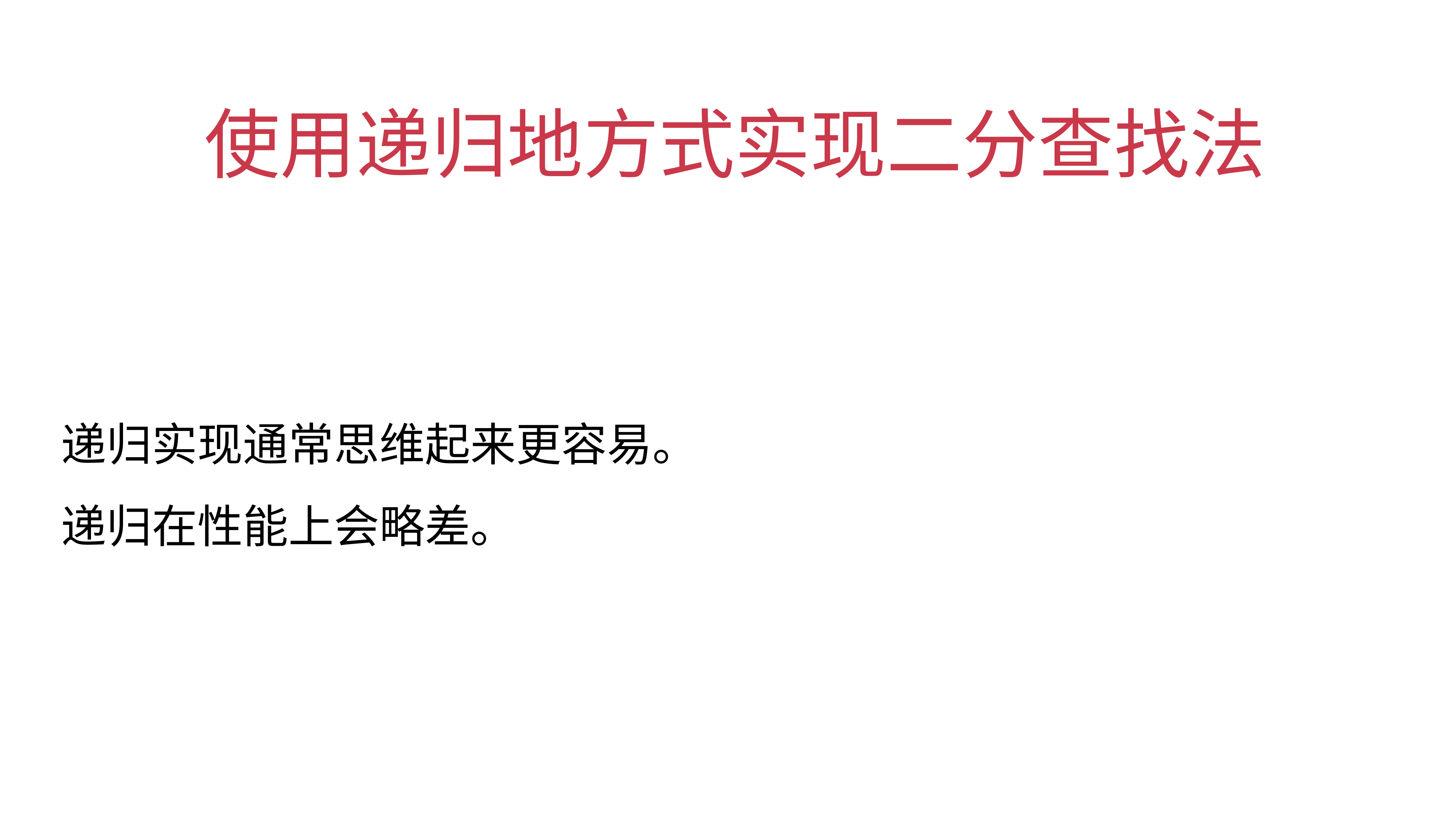

# 使用递归地方式实现二分查找法
递归实现通常思维起来更容易。
递归在性能上会略差。